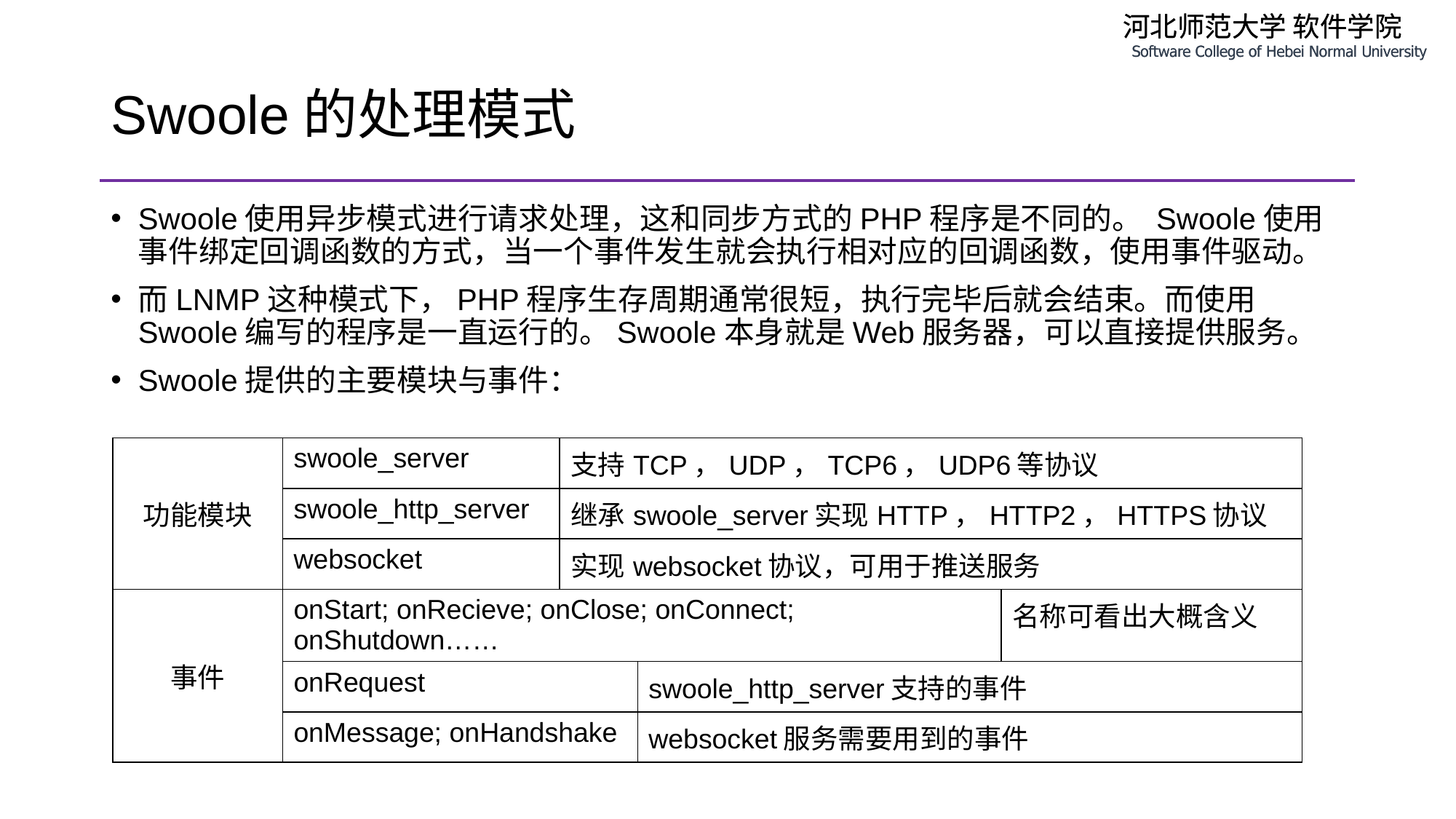

# Swoole的处理模式
Swoole使用异步模式进行请求处理，这和同步方式的PHP程序是不同的。 Swoole使用事件绑定回调函数的方式，当一个事件发生就会执行相对应的回调函数，使用事件驱动。
而LNMP这种模式下，PHP程序生存周期通常很短，执行完毕后就会结束。而使用Swoole编写的程序是一直运行的。Swoole本身就是Web服务器，可以直接提供服务。
Swoole提供的主要模块与事件：

| 功能模块 | swoole\_server | 支持TCP，UDP，TCP6，UDP6等协议 |  |  |
| --- | --- | --- | --- | --- |
|  | swoole\_http\_server | 继承swoole\_server实现HTTP，HTTP2，HTTPS协议 |  |  |
|  | websocket | 实现websocket协议，可用于推送服务 |  |  |
| 事件 | onStart; onRecieve; onClose; onConnect; onShutdown…… |  |  | 名称可看出大概含义 |
|  | onRequest | swoole\_http\_server支持的事件 | swoole\_http\_server支持的事件 |  |
|  | onMessage; onHandshake |  | websocket服务需要用到的事件 |  |